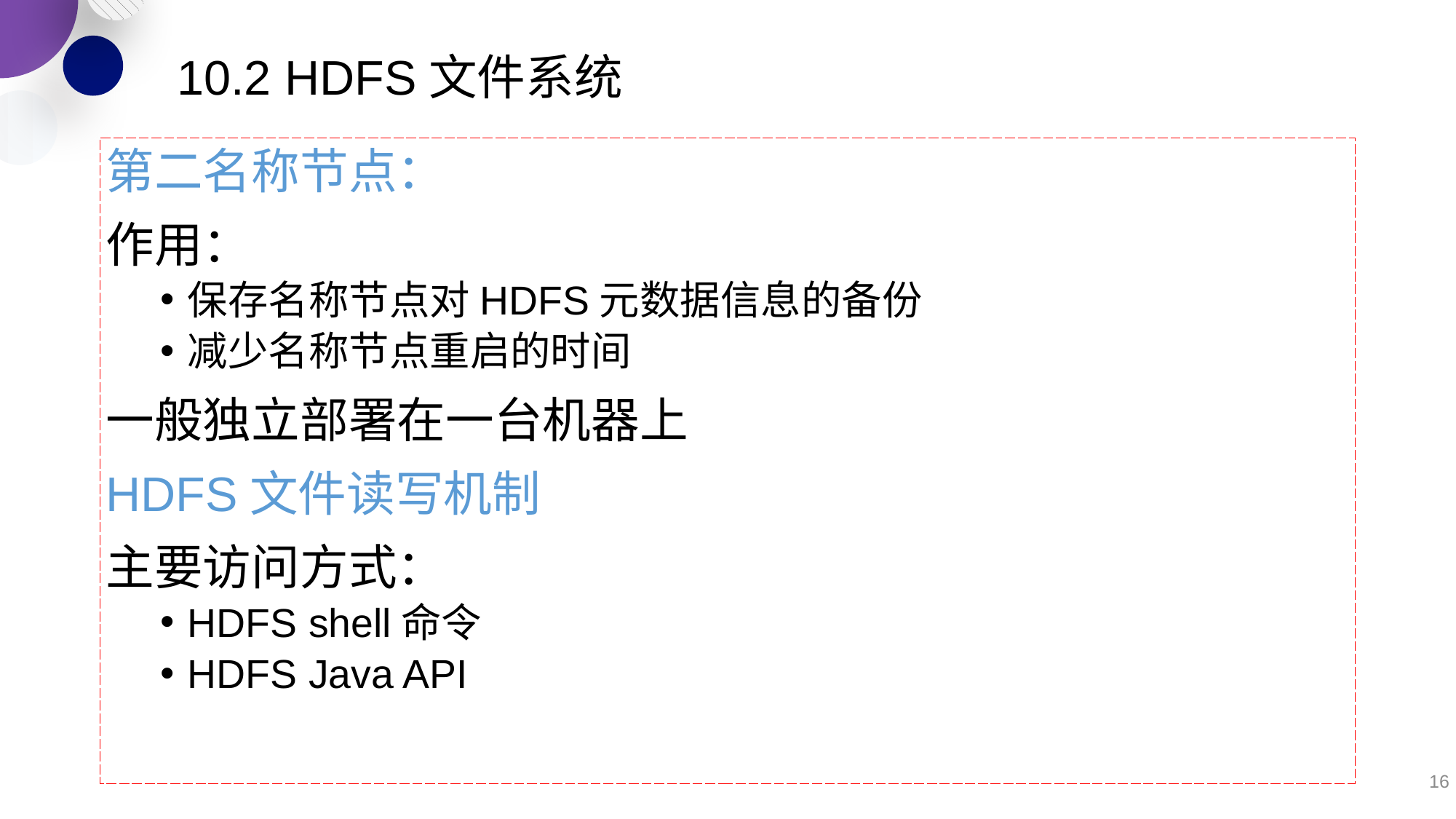

# 10.2 HDFS文件系统
第二名称节点：
作用：
保存名称节点对HDFS元数据信息的备份
减少名称节点重启的时间
一般独立部署在一台机器上
HDFS文件读写机制
主要访问方式：
HDFS shell命令
HDFS Java API

16